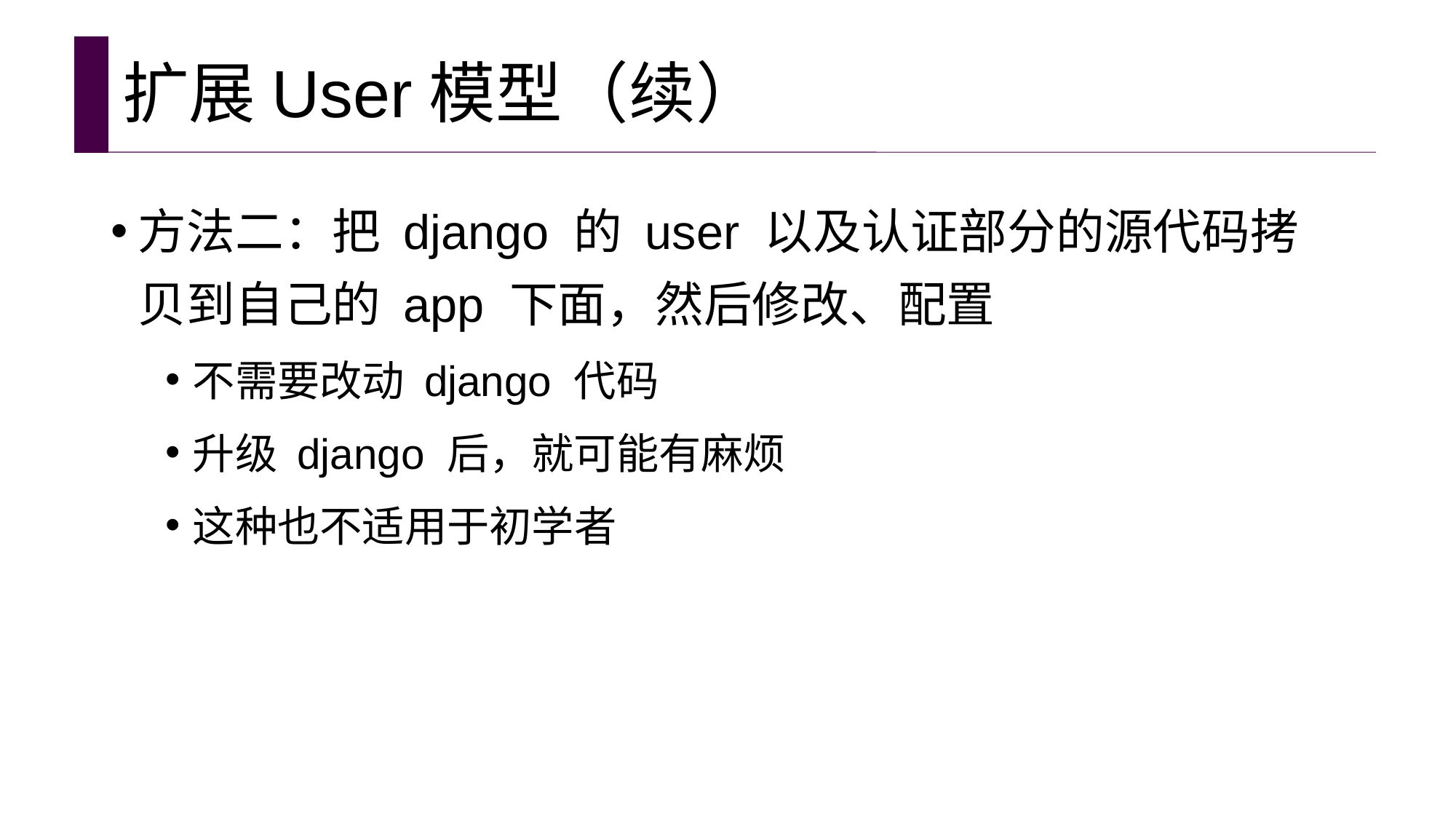

# 扩展User模型（续）
方法二：把 django 的 user 以及认证部分的源代码拷贝到自己的 app 下面，然后修改、配置
不需要改动 django 代码
升级 django 后，就可能有麻烦
这种也不适用于初学者